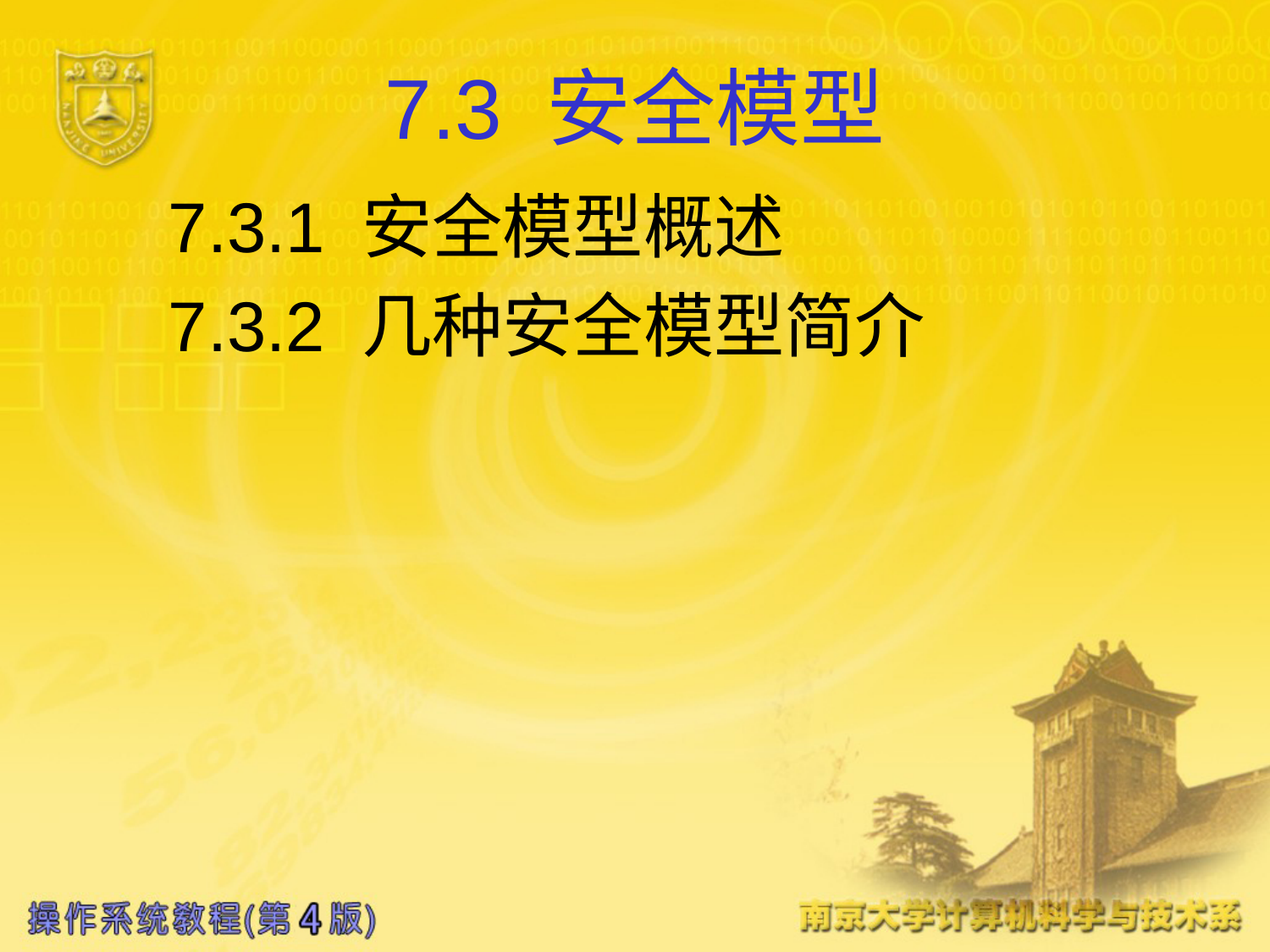

# 7.3 安全模型
7.3.1 安全模型概述
7.3.2 几种安全模型简介